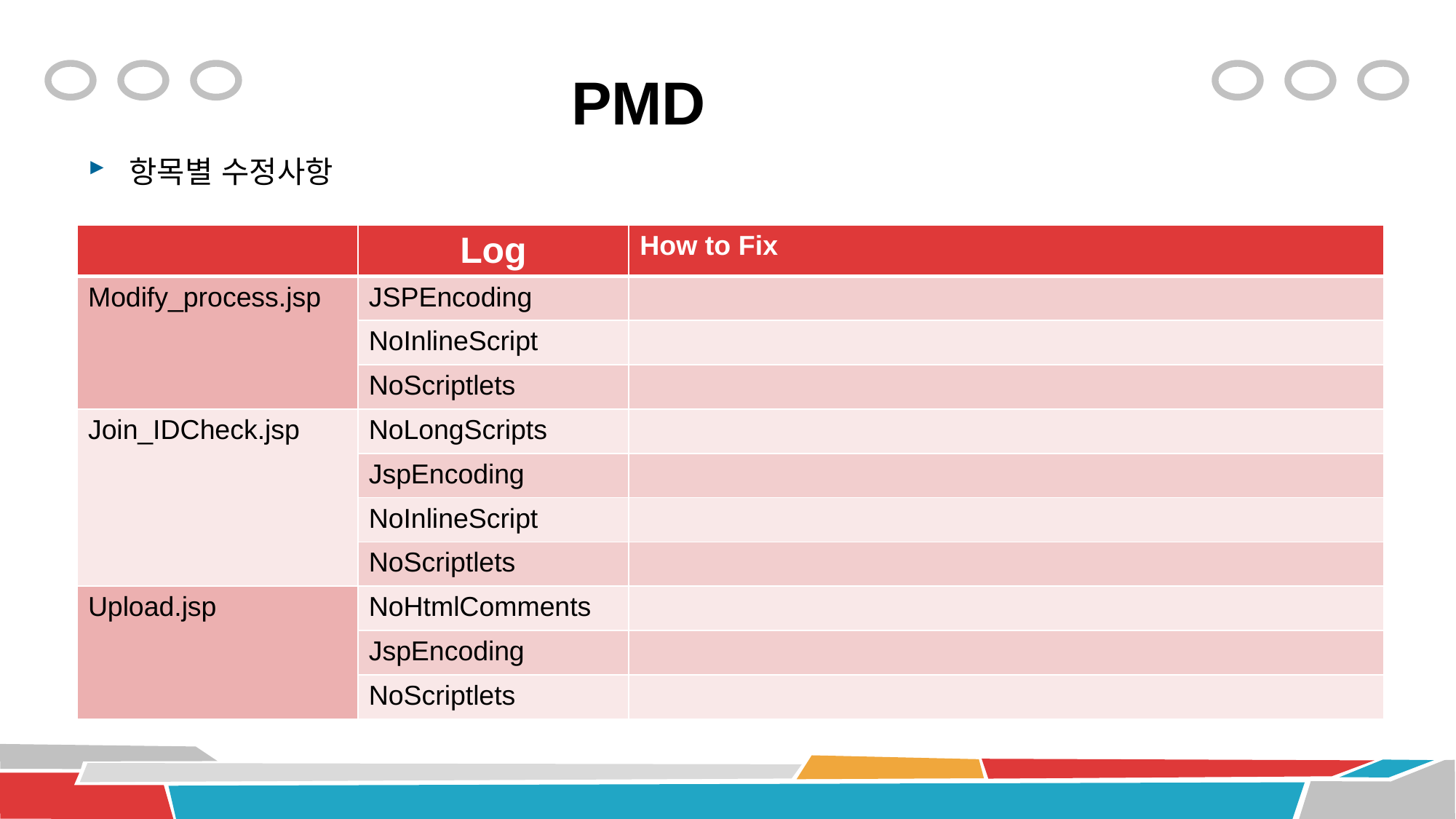

# PMD
항목별 수정사항

|  | Log | How to Fix |
| --- | --- | --- |
| Modify\_process.jsp | JSPEncoding |  |
|  | NoInlineScript |  |
|  | NoScriptlets |  |
| Join\_IDCheck.jsp | NoLongScripts |  |
|  | JspEncoding |  |
|  | NoInlineScript |  |
|  | NoScriptlets |  |
| Upload.jsp | NoHtmlComments |  |
|  | JspEncoding |  |
|  | NoScriptlets |  |